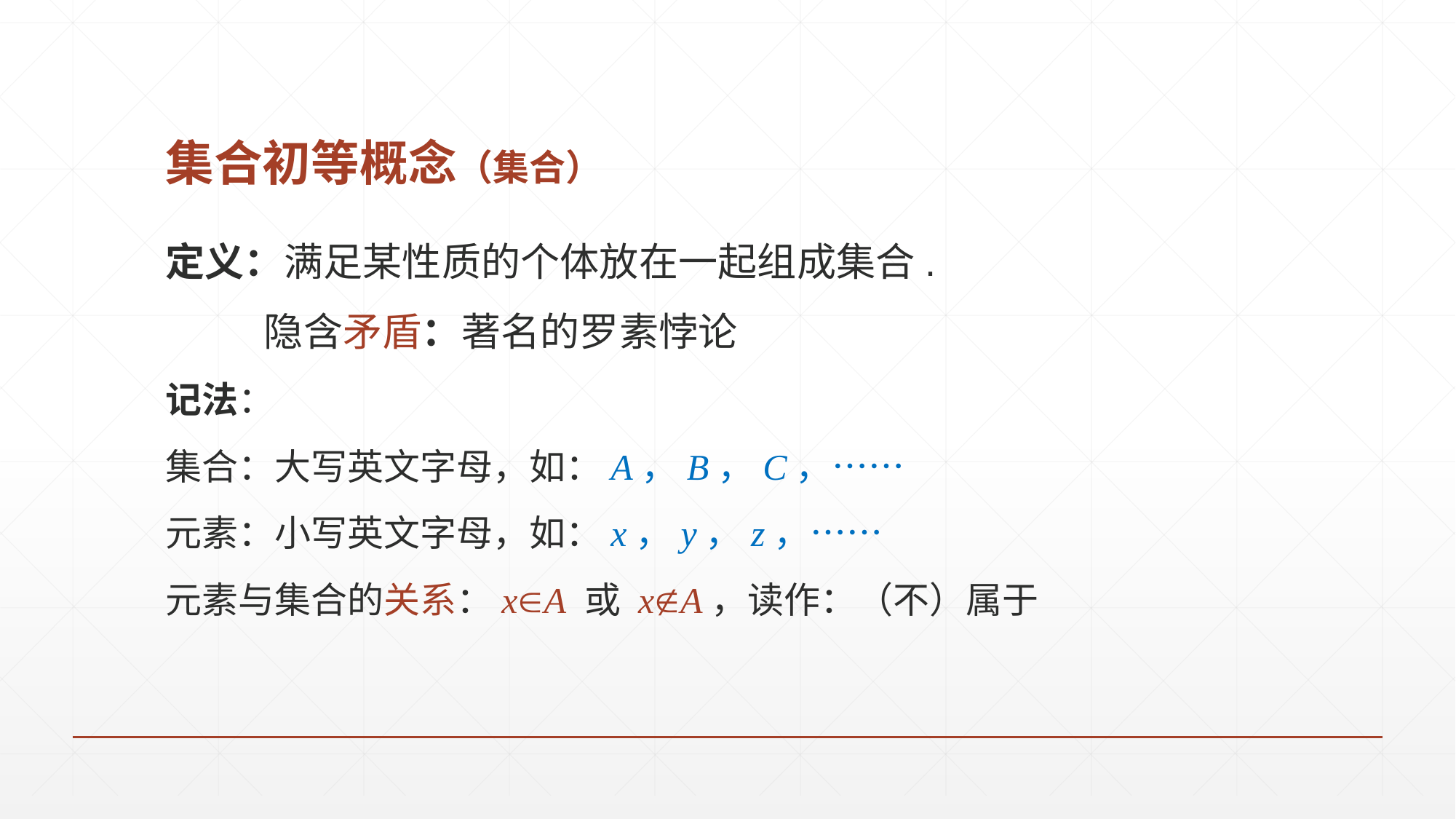

# 集合初等概念（集合）
定义：满足某性质的个体放在一起组成集合.
          隐含矛盾：著名的罗素悖论
记法：
集合：大写英文字母，如：A，B，C，……
元素：小写英文字母，如：x，y，z，……
元素与集合的关系：x∈A 或 x∉A，读作：（不）属于